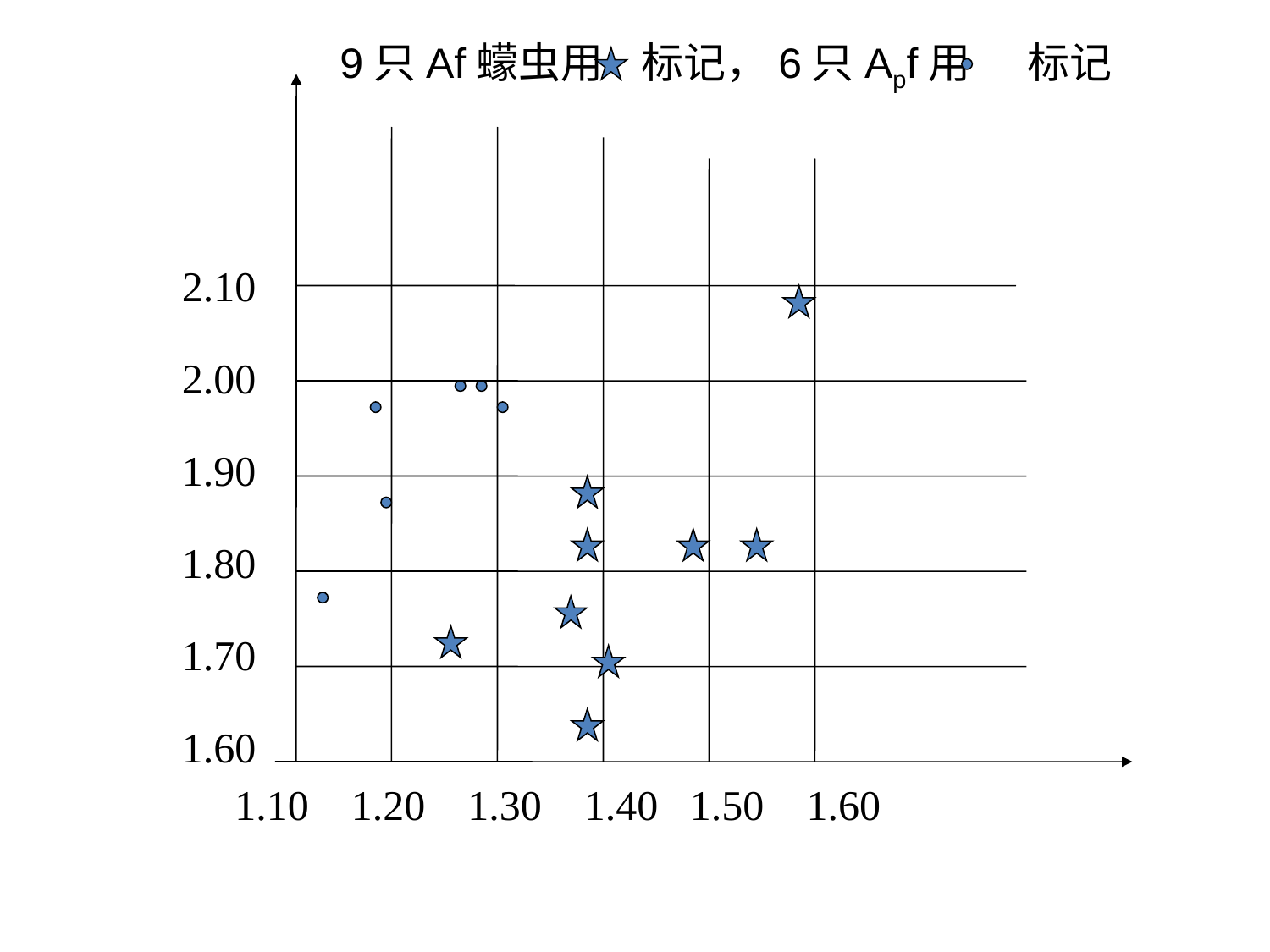

9只Af蠓虫用    标记，6只Apf用      标记

2.10
2.00
1.90
1.80
1.70
1.60

1.10    1.20    1.30    1.40   1.50    1.60